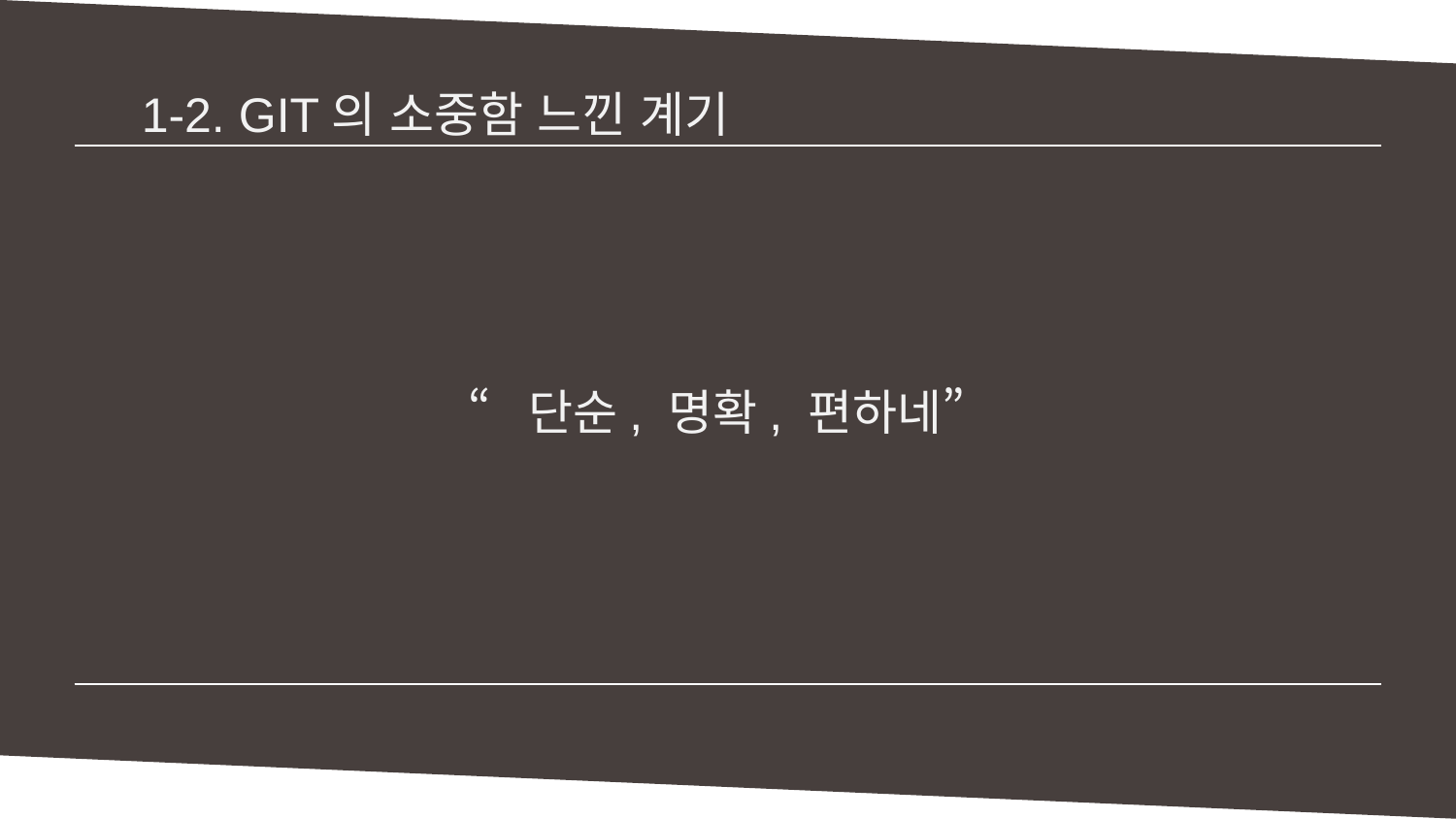

1-2. GIT의 소중함 느낀 계기
“단순, 명확, 편하네”